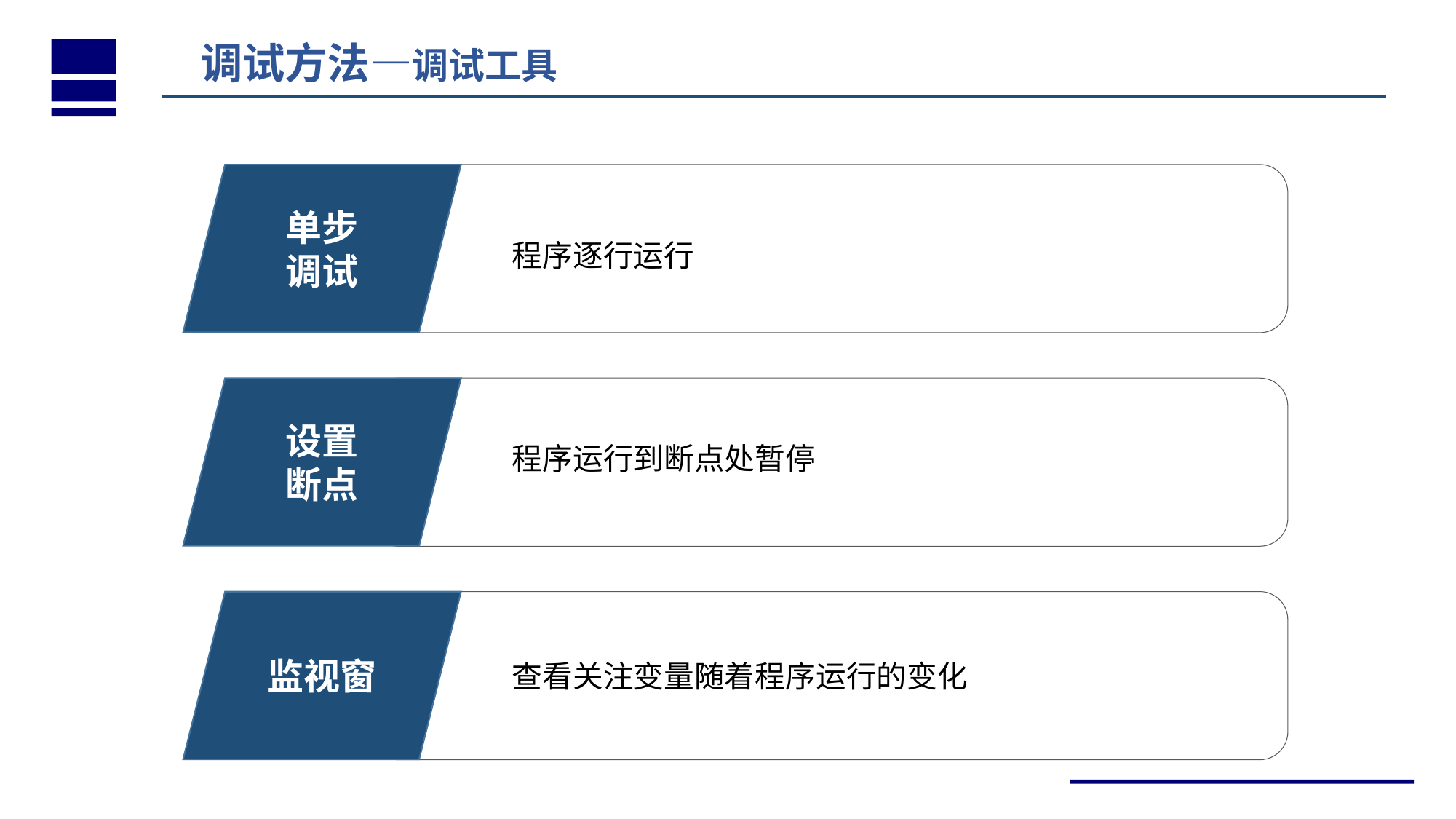

调试方法—调试工具

单步
调试
程序逐行运行

设置
断点
程序运行到断点处暂停

监视窗
查看关注变量随着程序运行的变化